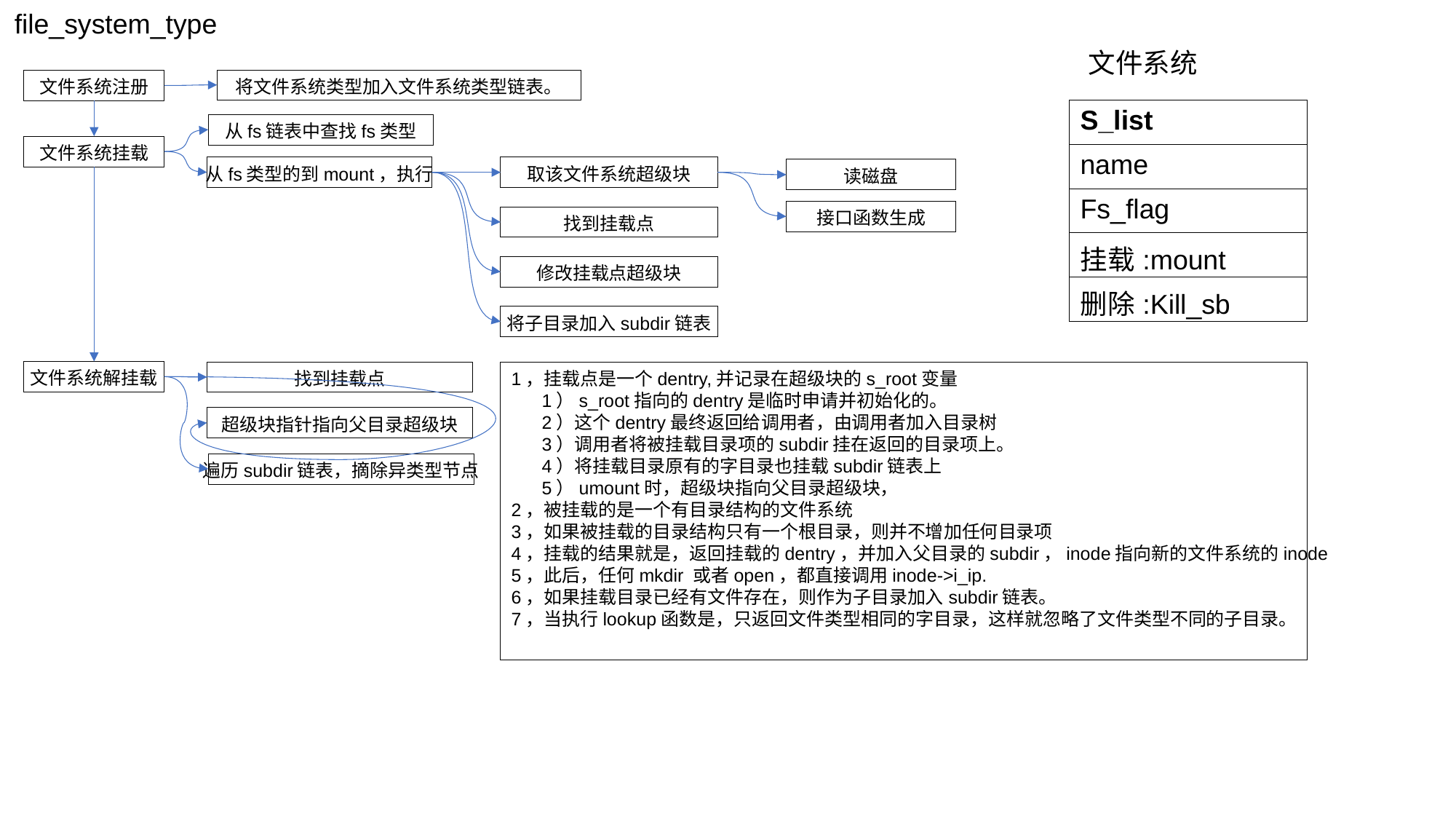

file_system_type
文件系统
文件系统注册
将文件系统类型加入文件系统类型链表。
| S\_list |
| --- |
| name |
| Fs\_flag |
| 挂载:mount |
| 删除:Kill\_sb |
从fs链表中查找fs类型
文件系统挂载
从fs类型的到mount，执行
取该文件系统超级块
读磁盘
接口函数生成
找到挂载点
修改挂载点超级块
将子目录加入subdir链表
文件系统解挂载
找到挂载点
1，挂载点是一个dentry,并记录在超级块的s_root变量
      1）s_root指向的dentry是临时申请并初始化的。
      2）这个dentry最终返回给调用者，由调用者加入目录树
      3）调用者将被挂载目录项的subdir挂在返回的目录项上。
      4）将挂载目录原有的字目录也挂载subdir链表上
      5）umount时，超级块指向父目录超级块，
2，被挂载的是一个有目录结构的文件系统
3，如果被挂载的目录结构只有一个根目录，则并不增加任何目录项
4，挂载的结果就是，返回挂载的dentry，并加入父目录的subdir，inode指向新的文件系统的inode
5，此后，任何mkdir 或者open，都直接调用inode->i_ip.
6，如果挂载目录已经有文件存在，则作为子目录加入subdir链表。
7，当执行lookup函数是，只返回文件类型相同的字目录，这样就忽略了文件类型不同的子目录。
超级块指针指向父目录超级块
遍历subdir链表，摘除异类型节点